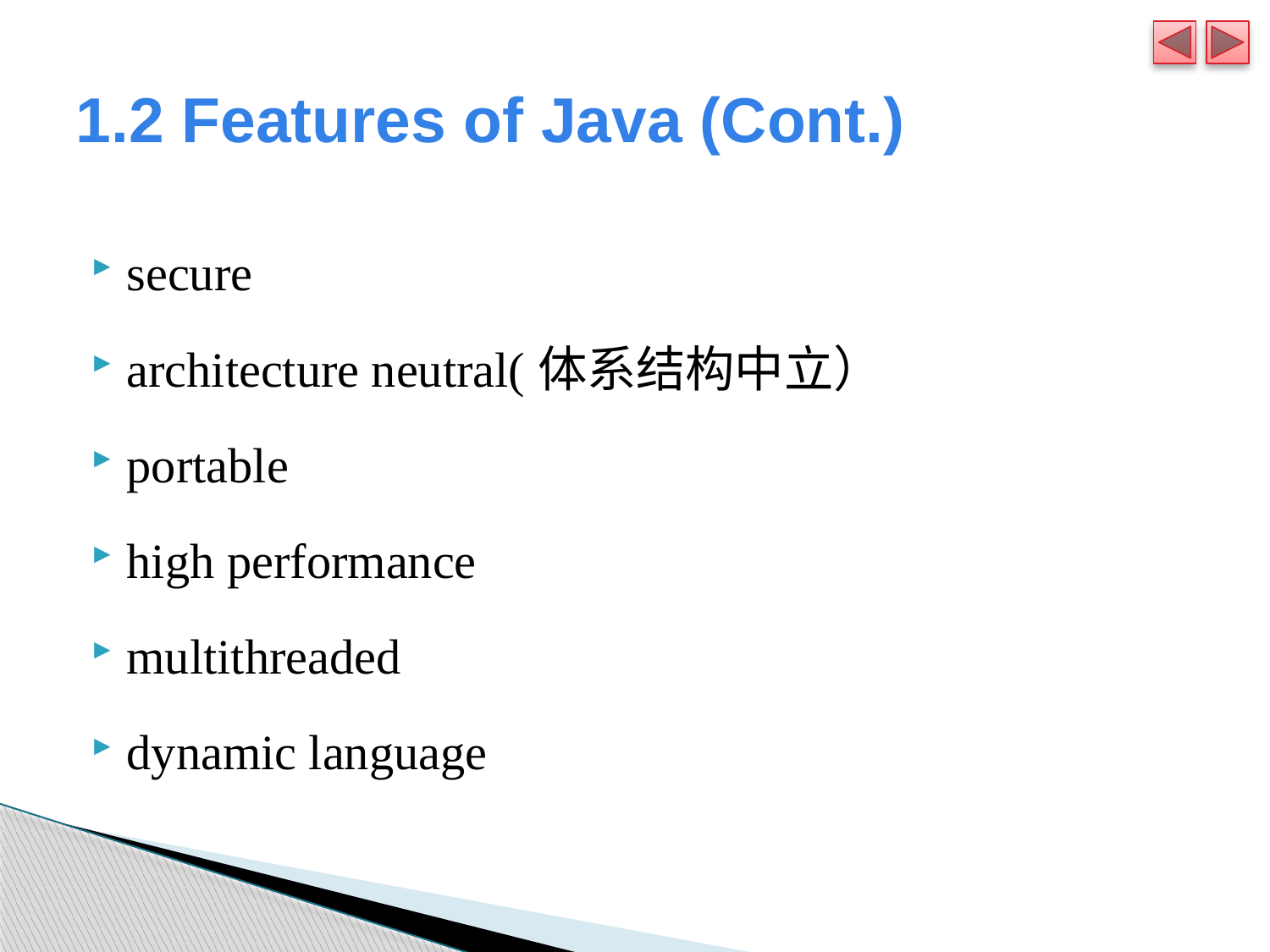

# 1.2 Features of Java (Cont.)
secure
architecture neutral(体系结构中立）
portable
high performance
multithreaded
dynamic language